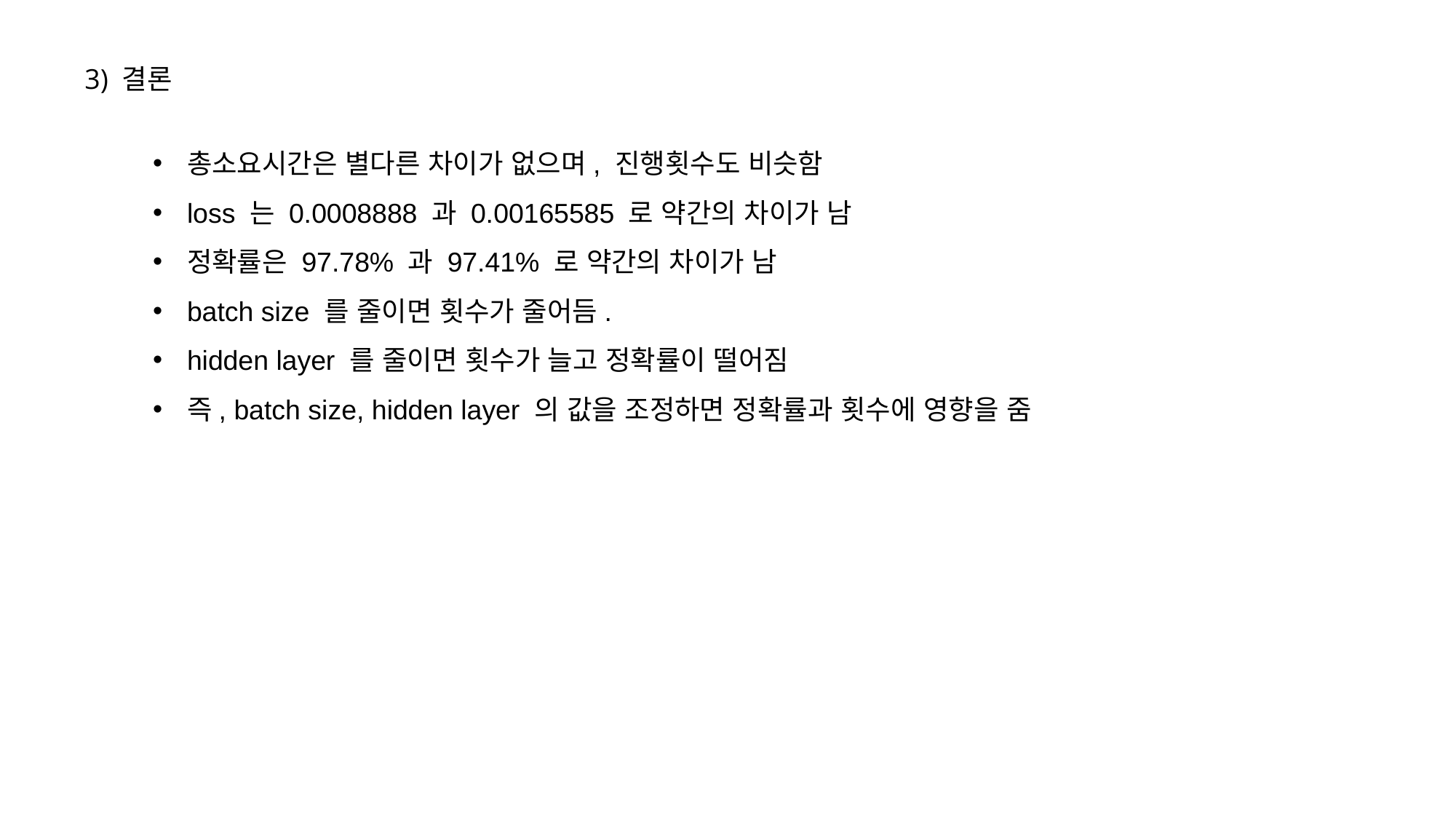

3) 결론
총소요시간은 별다른 차이가 없으며, 진행횟수도 비슷함
loss 는 0.0008888 과 0.00165585 로 약간의 차이가 남
정확률은 97.78% 과 97.41% 로 약간의 차이가 남
batch size 를 줄이면 횟수가 줄어듬.
hidden layer 를 줄이면 횟수가 늘고 정확률이 떨어짐
즉, batch size, hidden layer 의 값을 조정하면 정확률과 횟수에 영향을 줌